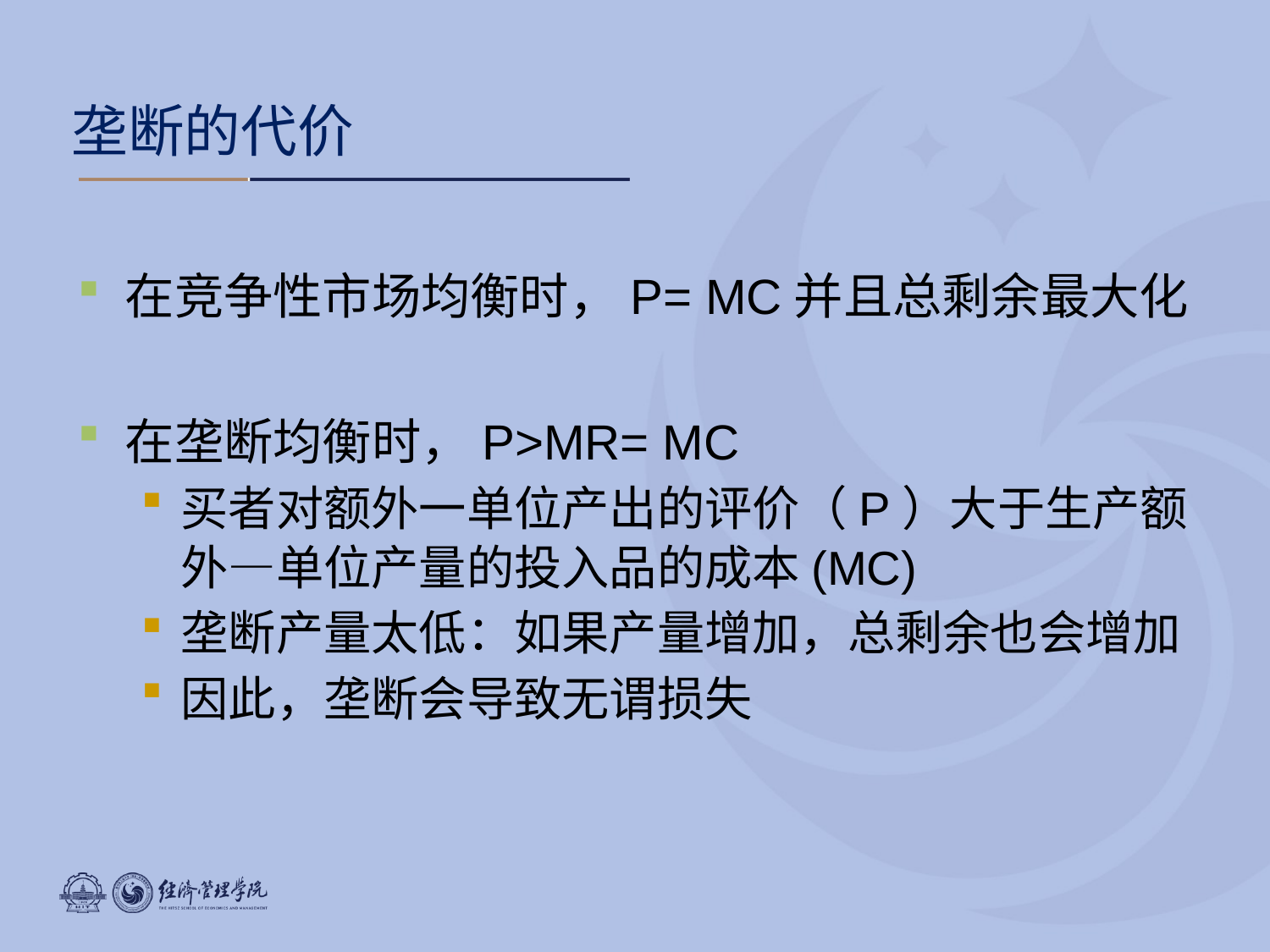

垄断的代价
在竞争性市场均衡时，P= MC并且总剩余最大化
在垄断均衡时，P>MR= MC
买者对额外一单位产出的评价（P）大于生产额外—单位产量的投入品的成本(MC)
垄断产量太低：如果产量增加，总剩余也会增加
因此，垄断会导致无谓损失